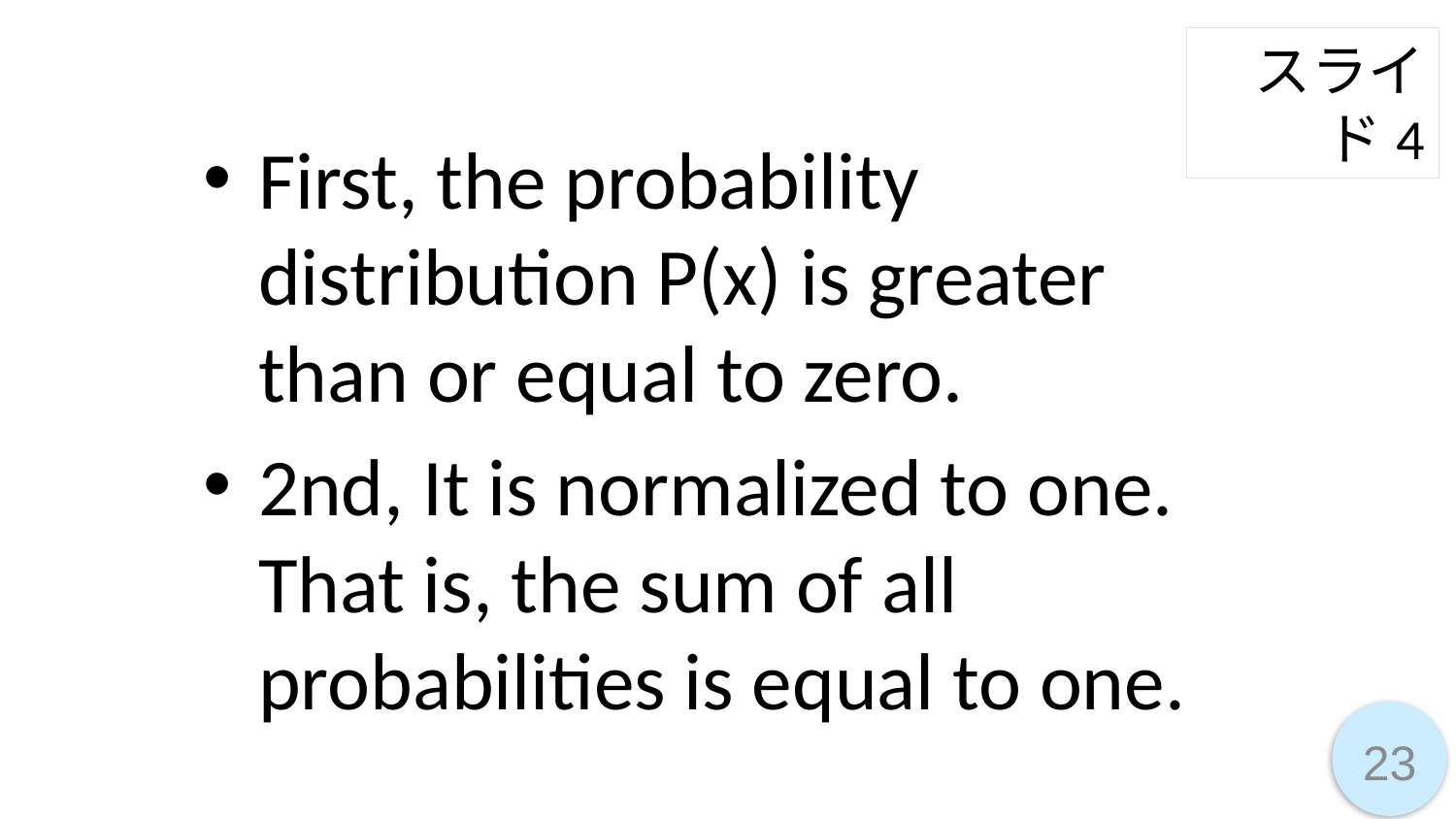

スライド4
First, the probability distribution P(x) is greater than or equal to zero.
2nd, It is normalized to one. That is, the sum of all probabilities is equal to one.
23